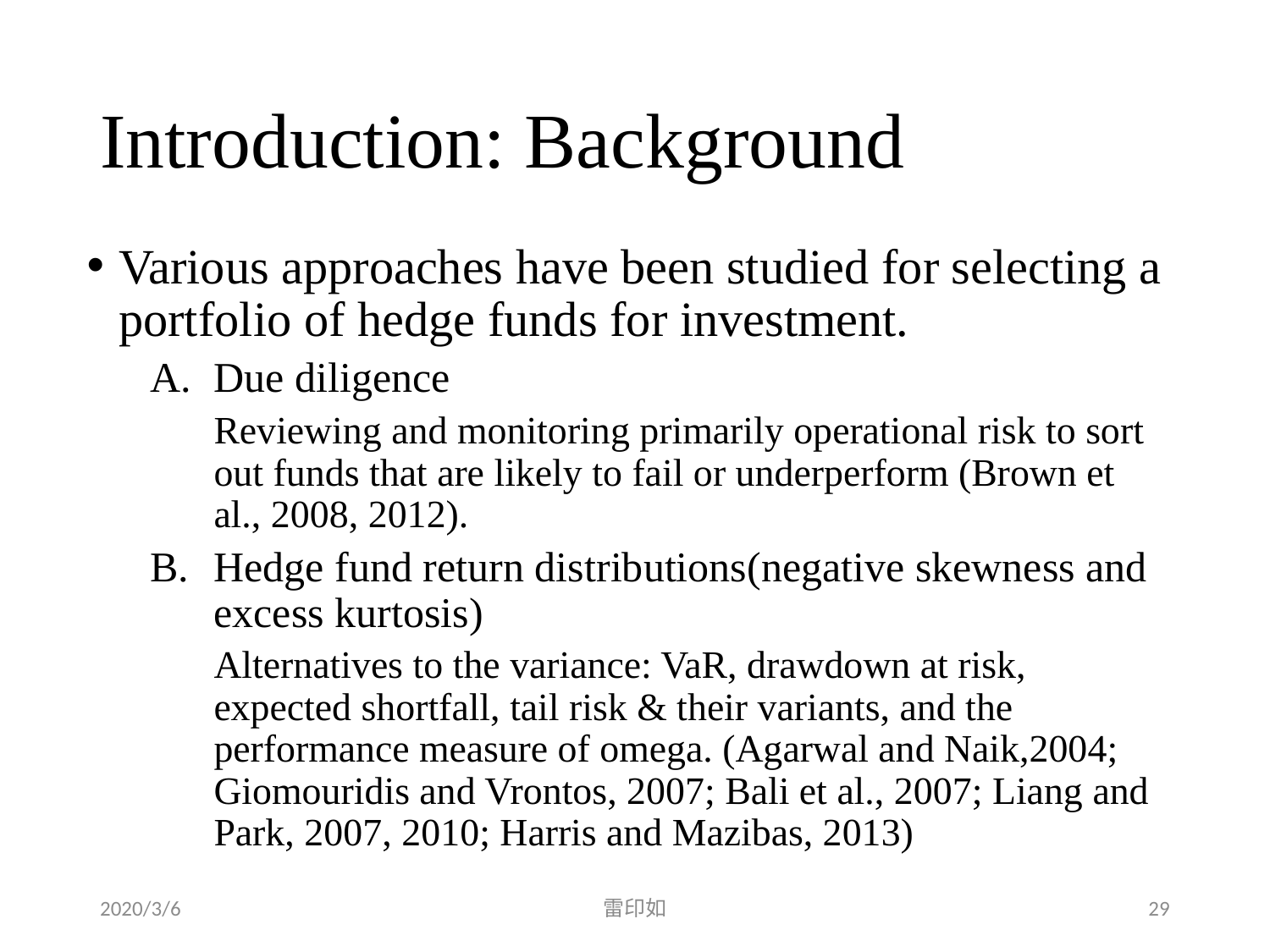

# Introduction: Background
Various approaches have been studied for selecting a portfolio of hedge funds for investment.
Due diligence
Reviewing and monitoring primarily operational risk to sort out funds that are likely to fail or underperform (Brown et al., 2008, 2012).
Hedge fund return distributions(negative skewness and excess kurtosis)
Alternatives to the variance: VaR, drawdown at risk, expected shortfall, tail risk & their variants, and the performance measure of omega. (Agarwal and Naik,2004; Giomouridis and Vrontos, 2007; Bali et al., 2007; Liang and Park, 2007, 2010; Harris and Mazibas, 2013)
2020/3/6
雷印如
29